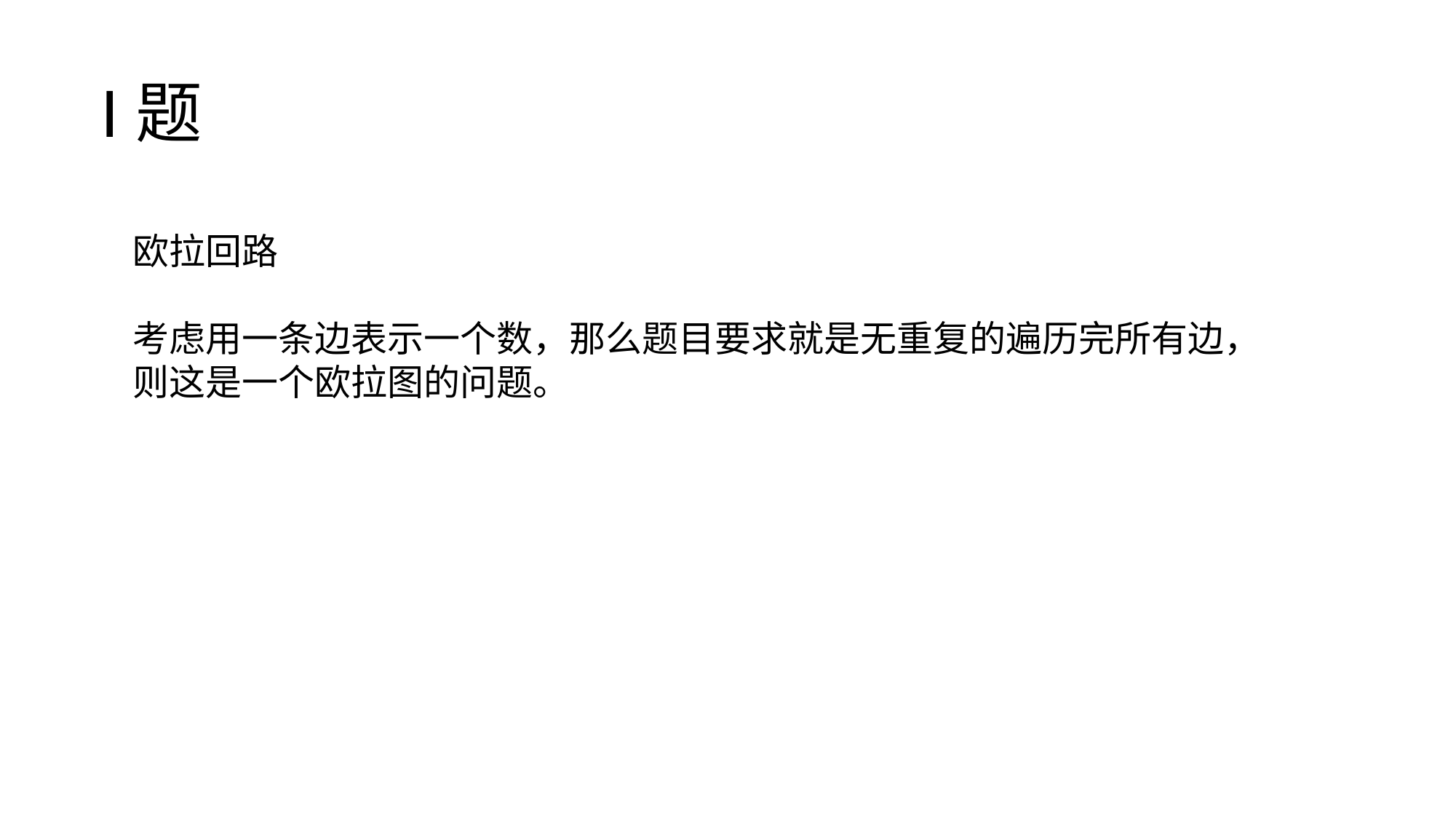

I题
欧拉回路

考虑用一条边表示一个数，那么题目要求就是无重复的遍历完所有边，
则这是一个欧拉图的问题。